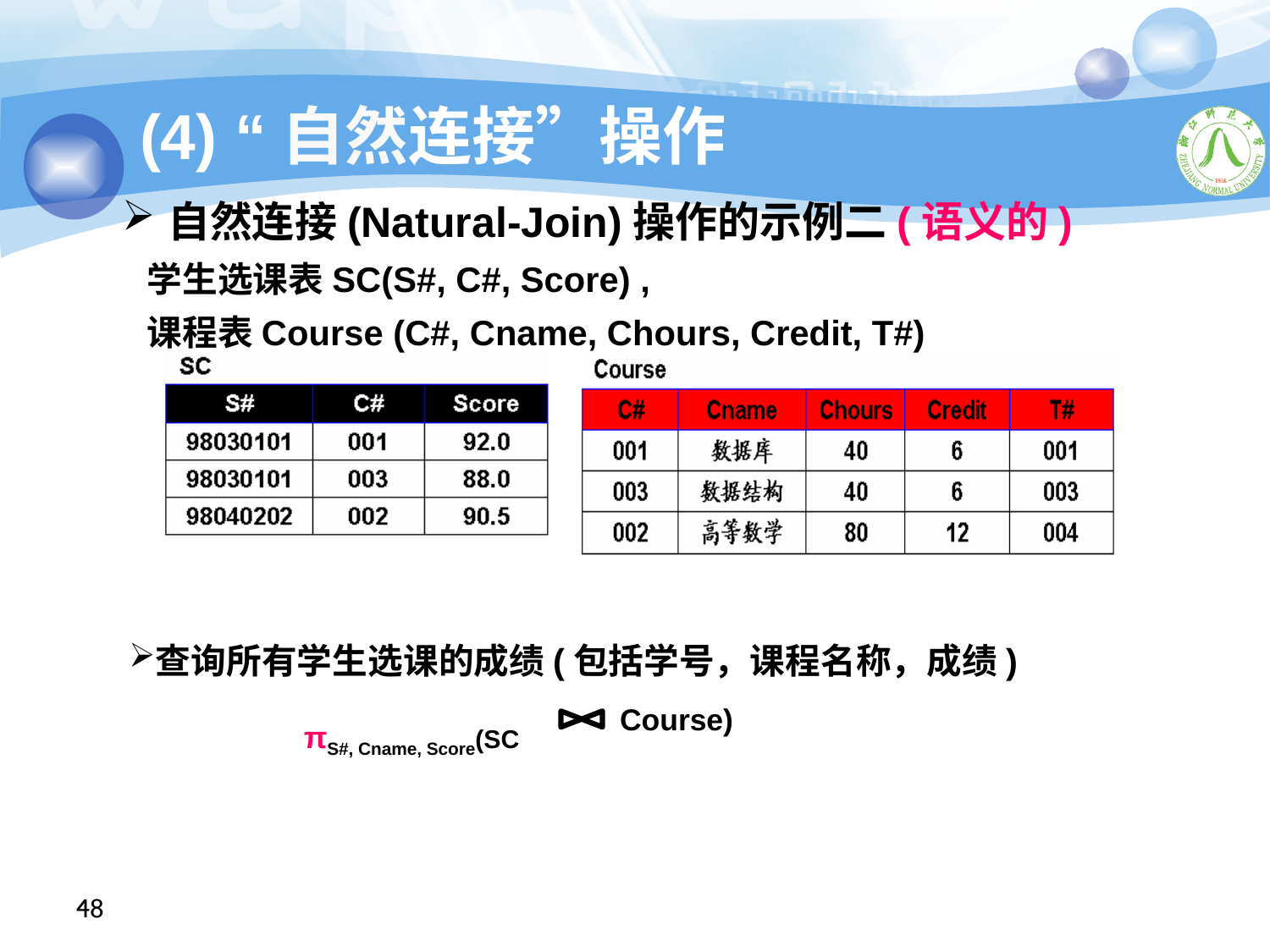

# (4) “自然连接”操作
自然连接(Natural-Join)操作的示例二(语义的)
  学生选课表SC(S#, C#, Score) ,
  课程表Course (C#, Cname, Chours, Credit, T#)

查询所有学生选课的成绩(包括学号，课程名称，成绩)
Course)
πS#, Cname, Score(SC

48